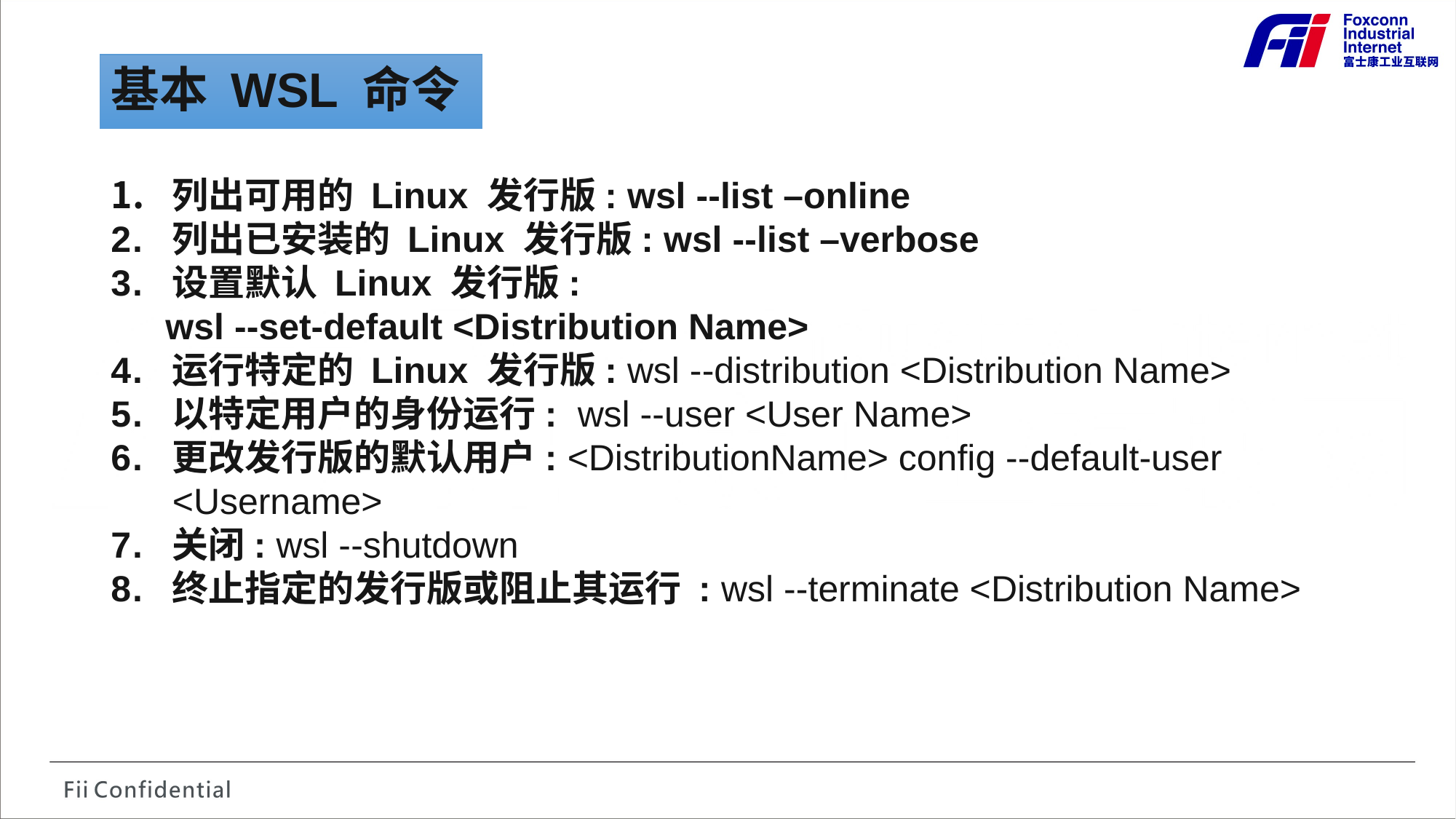

基本 WSL 命令
列出可用的 Linux 发行版: wsl --list –online
列出已安装的 Linux 发行版: wsl --list –verbose
设置默认 Linux 发行版:
wsl --set-default <Distribution Name>
运行特定的 Linux 发行版: wsl --distribution <Distribution Name>
以特定用户的身份运行:  wsl --user <User Name>
更改发行版的默认用户: <DistributionName> config --default-user <Username>
关闭: wsl --shutdown
终止指定的发行版或阻止其运行 : wsl --terminate <Distribution Name>